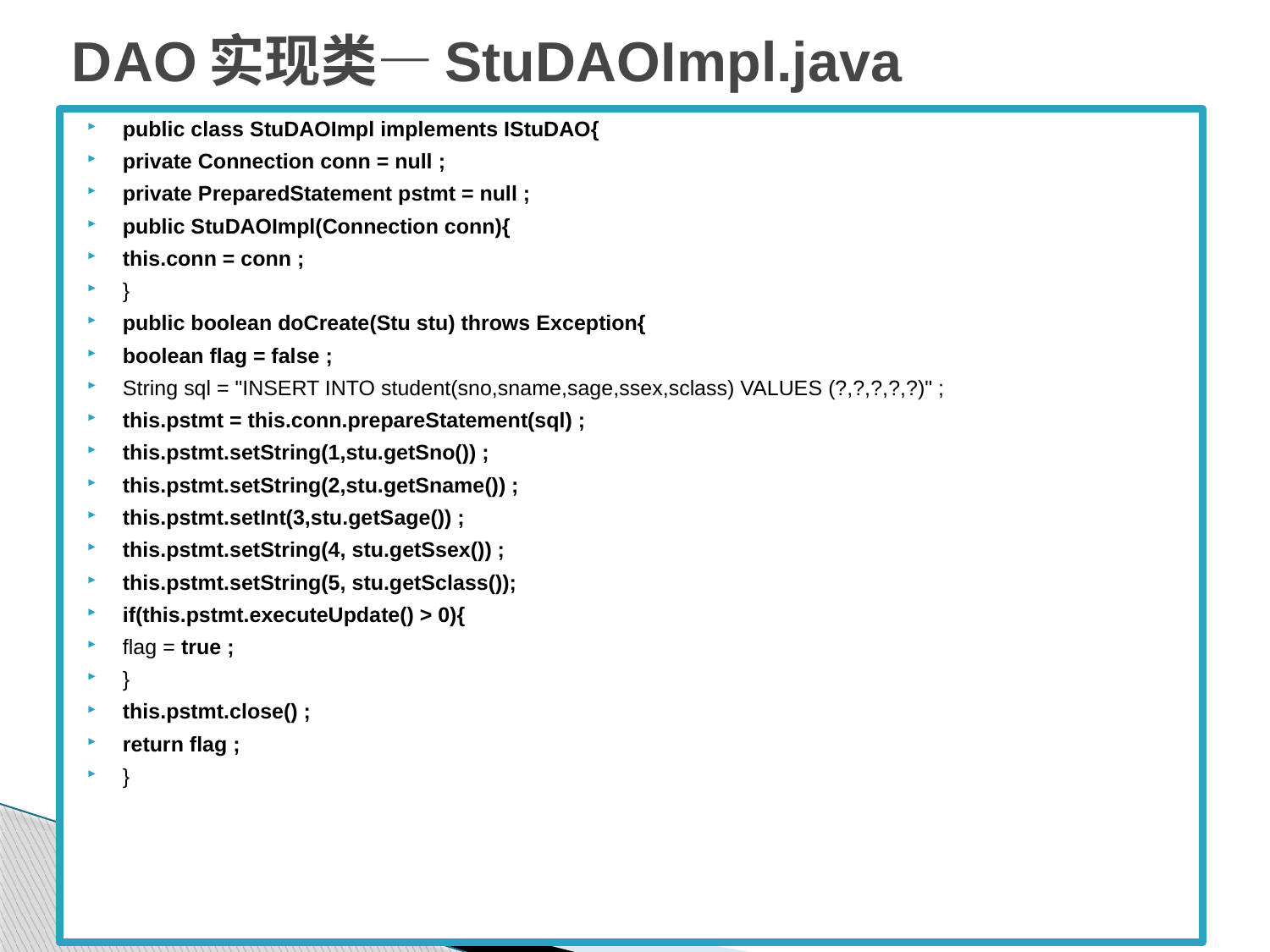

# DAO实现类—StuDAOImpl.java
public class StuDAOImpl implements IStuDAO{
private Connection conn = null ;
private PreparedStatement pstmt = null ;
public StuDAOImpl(Connection conn){
this.conn = conn ;
}
public boolean doCreate(Stu stu) throws Exception{
boolean flag = false ;
String sql = "INSERT INTO student(sno,sname,sage,ssex,sclass) VALUES (?,?,?,?,?)" ;
this.pstmt = this.conn.prepareStatement(sql) ;
this.pstmt.setString(1,stu.getSno()) ;
this.pstmt.setString(2,stu.getSname()) ;
this.pstmt.setInt(3,stu.getSage()) ;
this.pstmt.setString(4, stu.getSsex()) ;
this.pstmt.setString(5, stu.getSclass());
if(this.pstmt.executeUpdate() > 0){
flag = true ;
}
this.pstmt.close() ;
return flag ;
}